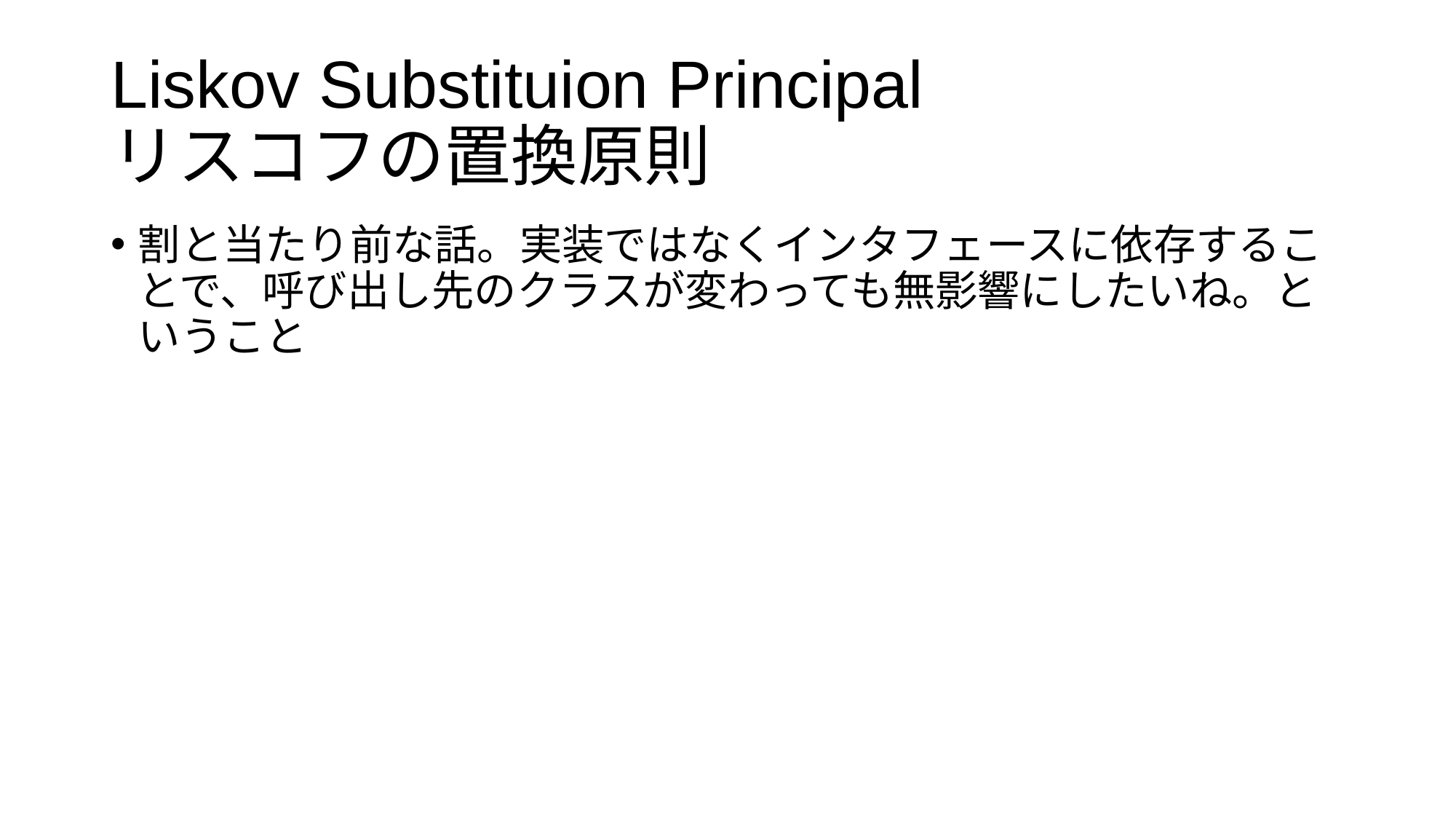

# Liskov Substituion Principal リスコフの置換原則
割と当たり前な話。実装ではなくインタフェースに依存することで、呼び出し先のクラスが変わっても無影響にしたいね。ということ